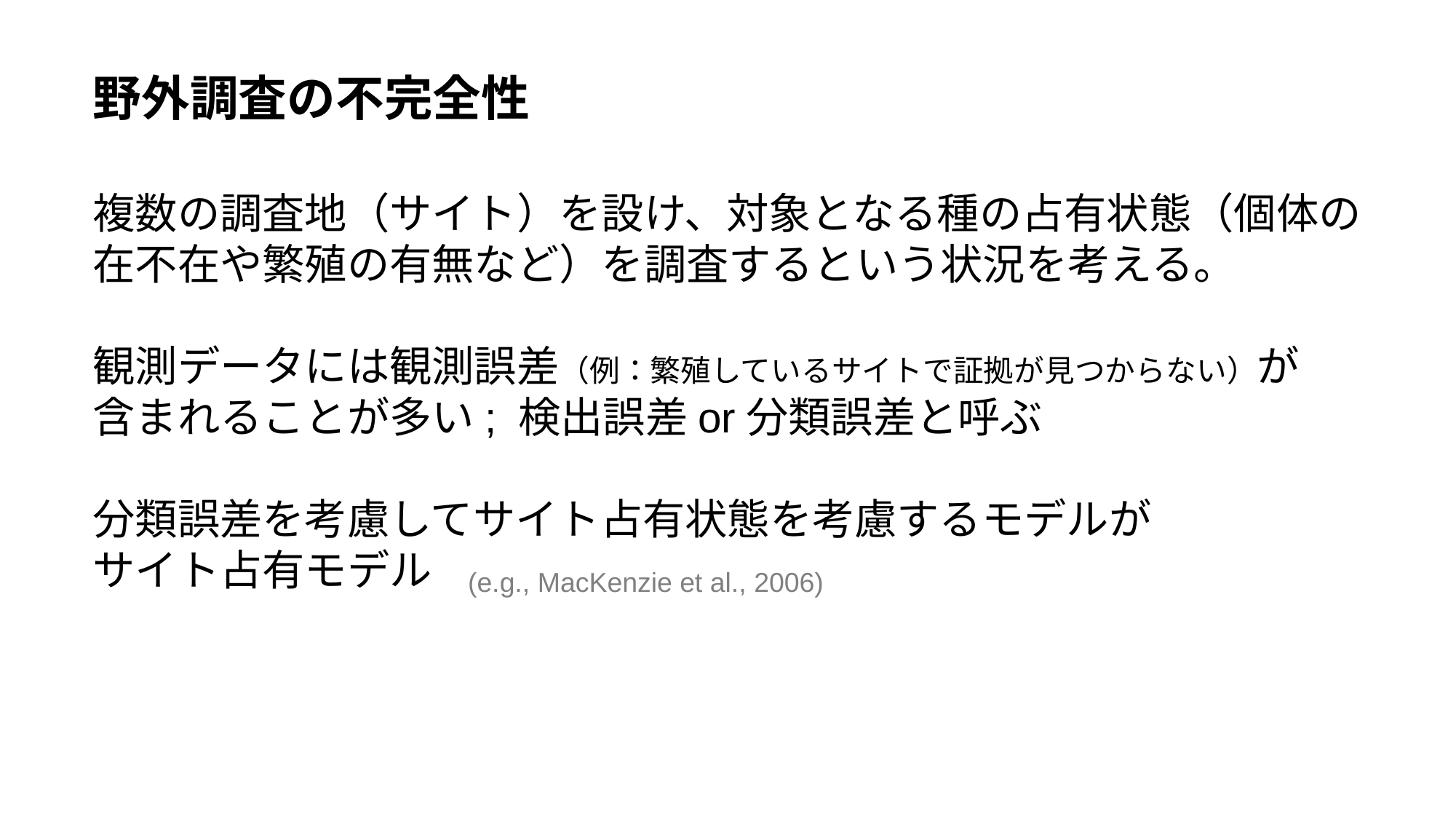

野外調査の不完全性
複数の調査地（サイト）を設け、対象となる種の占有状態（個体の在不在や繁殖の有無など）を調査するという状況を考える。

観測データには観測誤差（例：繁殖しているサイトで証拠が見つからない）が
含まれることが多い; 検出誤差or分類誤差と呼ぶ

分類誤差を考慮してサイト占有状態を考慮するモデルが
サイト占有モデル
(e.g., MacKenzie et al., 2006)